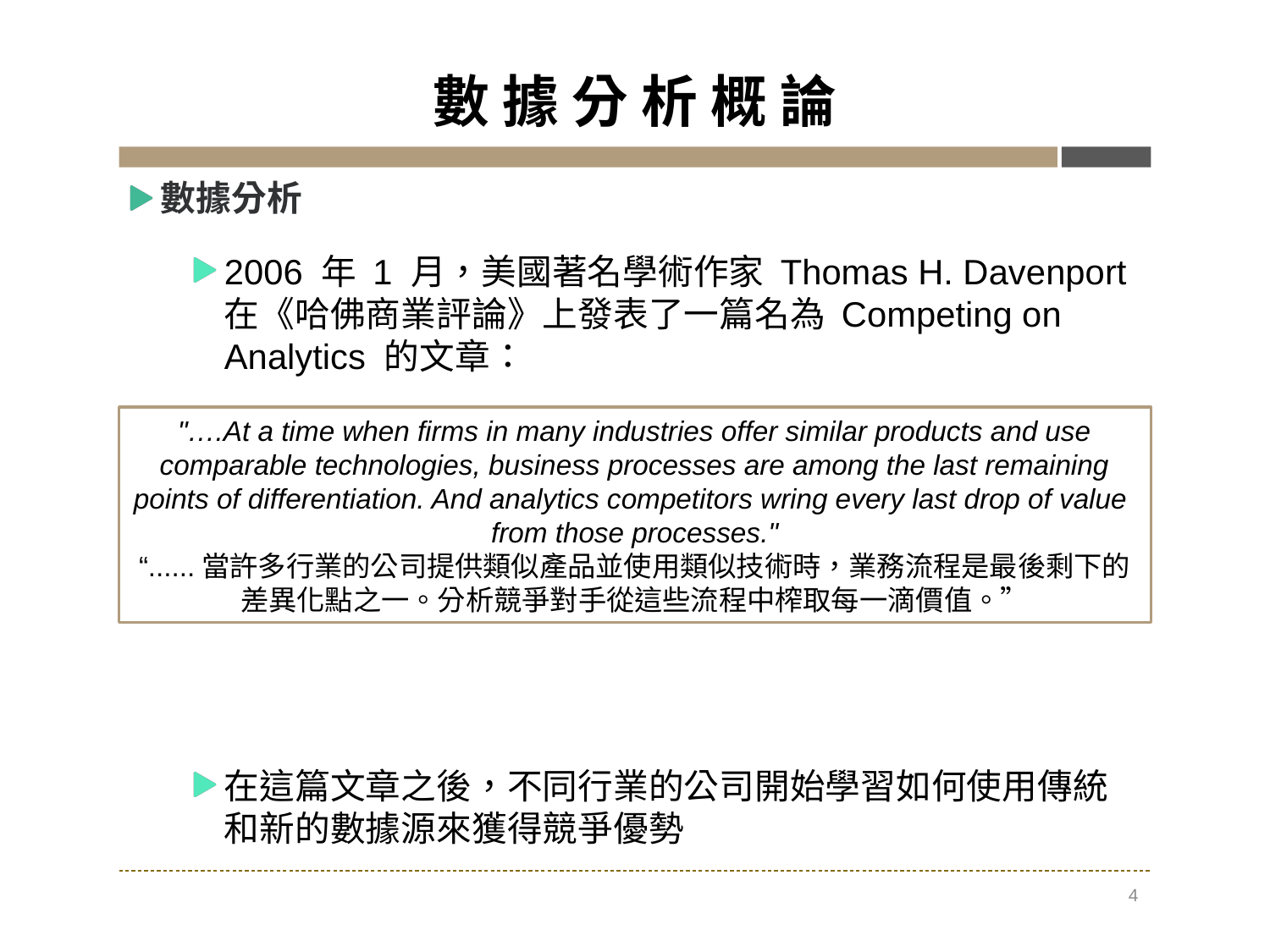

# 數 據 分 析 概 論
數據分析
2006 年 1 月，美國著名學術作家 Thomas H. Davenport 在《哈佛商業評論》上發表了一篇名為 Competing on Analytics 的文章：

在這篇文章之後，不同行業的公司開始學習如何使用傳統和新的數據源來獲得競爭優勢
"….At a time when firms in many industries offer similar products and use comparable technologies, business processes are among the last remaining points of differentiation. And analytics competitors wring every last drop of value  from those processes."
“......當許多行業的公司提供類似產品並使用類似技術時，業務流程是最後剩下的差異化點之一。分析競爭對手從這些流程中榨取每一滴價值。”
4